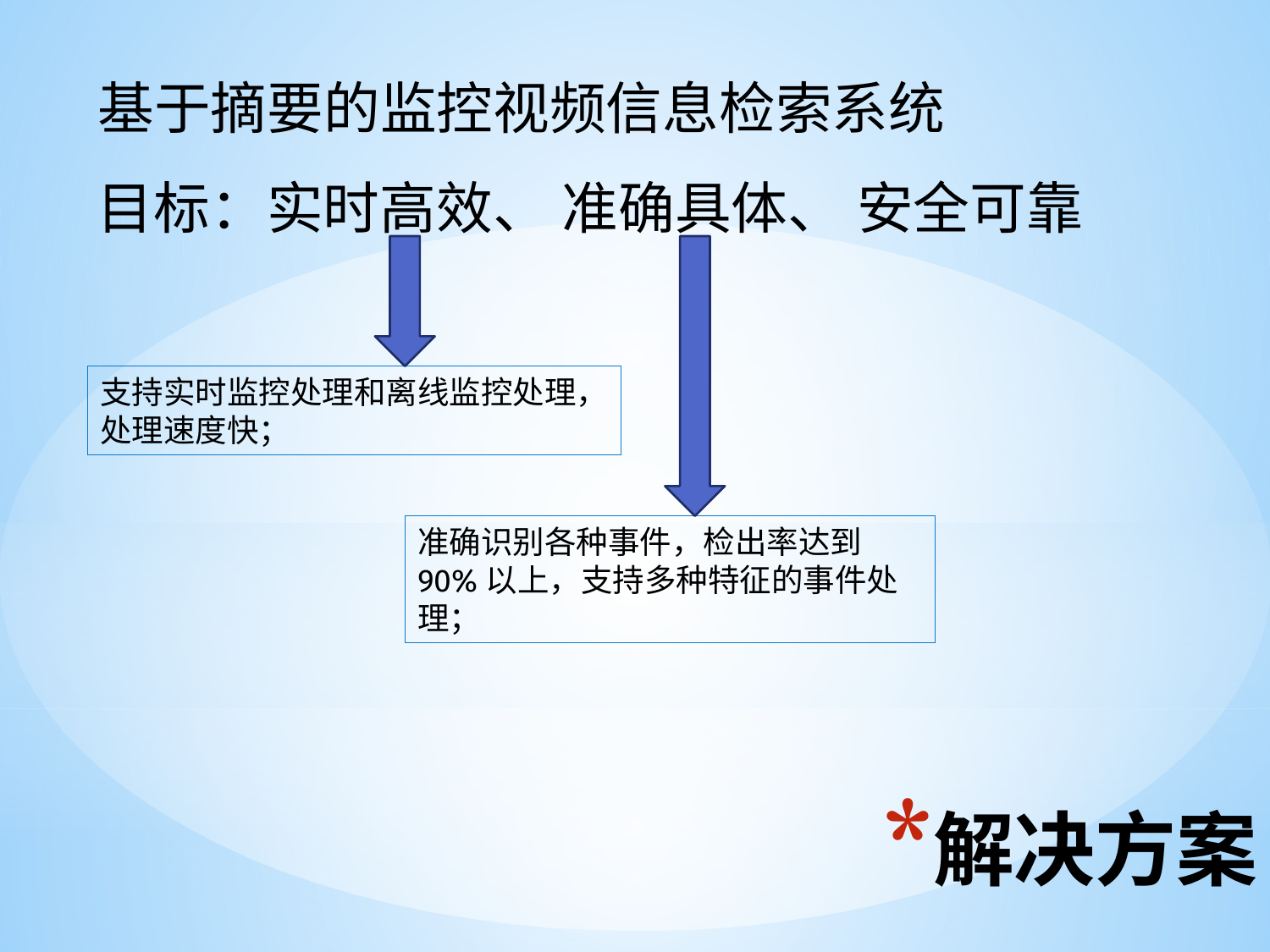

基于摘要的监控视频信息检索系统
目标：实时高效、 准确具体、 安全可靠

支持实时监控处理和离线监控处理，
处理速度快；
准确识别各种事件，检出率达到90%以上，支持多种特征的事件处理；
# 解决方案